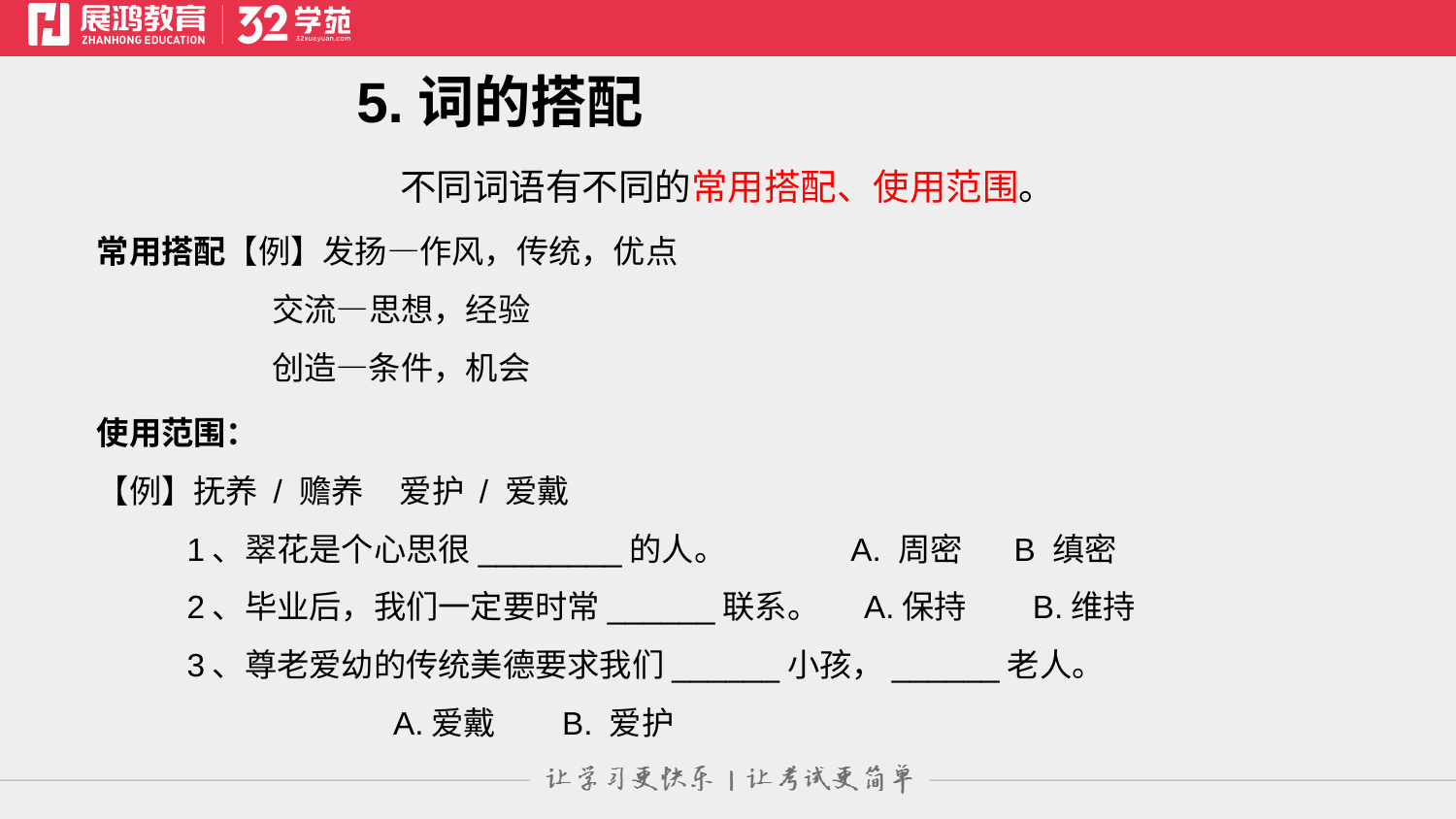

5.词的搭配
不同词语有不同的常用搭配、使用范围。
常用搭配【例】发扬—作风，传统，优点
                       交流—思想，经验
                       创造—条件，机会
使用范围：
【例】抚养 / 赡养     爱护 / 爱戴
          1、翠花是个心思很________的人。                A. 周密      B 缜密
          2、毕业后，我们一定要时常______联系。     A.保持        B.维持
          3、尊老爱幼的传统美德要求我们______小孩，______老人。
                                 A.爱戴        B. 爱护